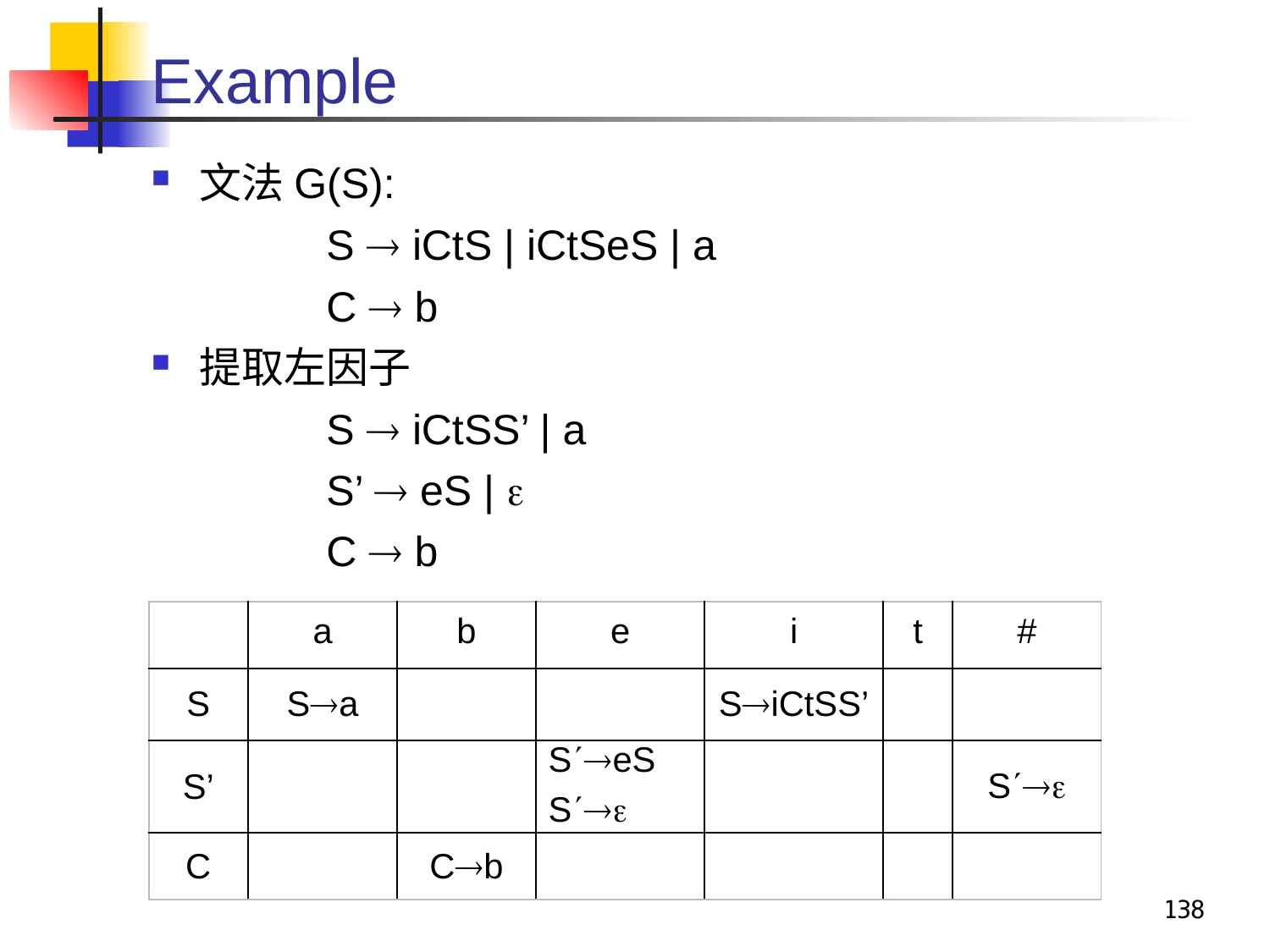

# Example
文法G(S):
		S → iCtS | iCtSeS | a
		C → b
提取左因子
		S → iCtSS’ | a
		S’ → eS | ε
		C → b

|  | a | b | e | i | t | # |
| --- | --- | --- | --- | --- | --- | --- |
| S | S→a |  |  | S→iCtSS’ |  |  |
| S’ |  |  | S′→eS S′→ε |  |  | S′→ε |
| C |  | C→b |  |  |  |  |
138